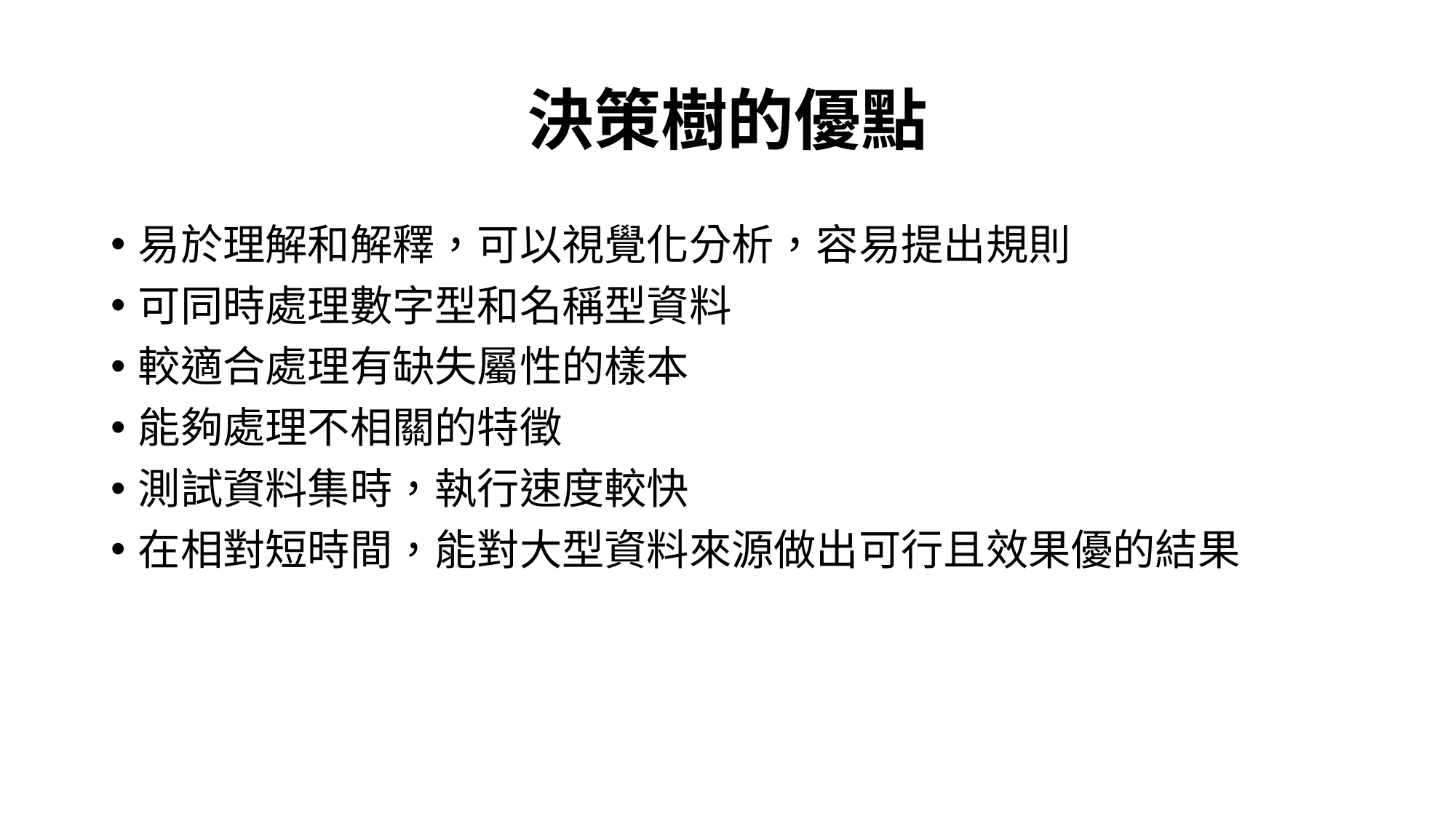

# 決策樹的優點
易於理解和解釋，可以視覺化分析，容易提出規則
可同時處理數字型和名稱型資料
較適合處理有缺失屬性的樣本
能夠處理不相關的特徵
測試資料集時，執行速度較快
在相對短時間，能對大型資料來源做出可行且效果優的結果